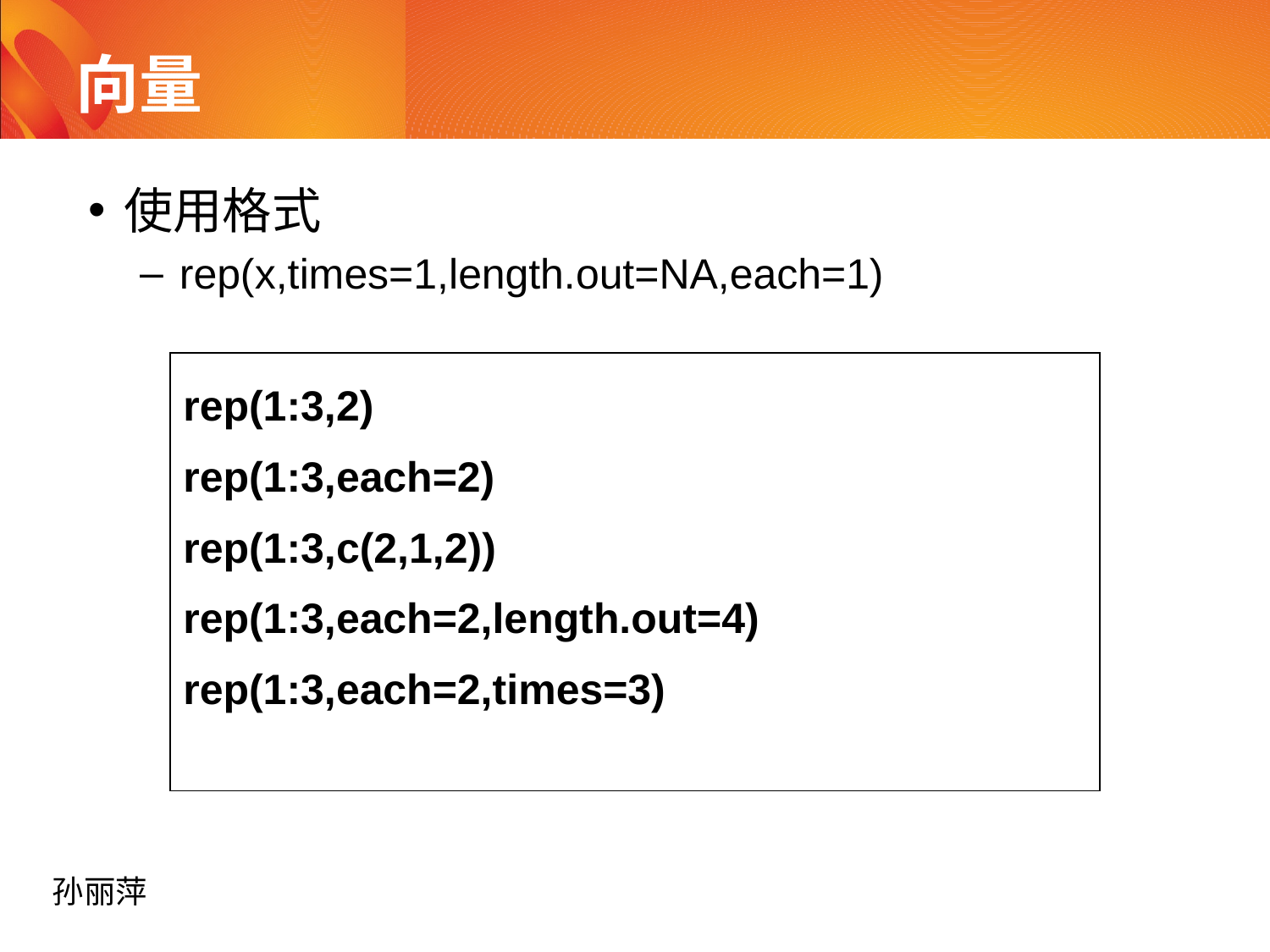

# 向量
使用格式
rep(x,times=1,length.out=NA,each=1)

| rep(1:3,2) rep(1:3,each=2) rep(1:3,c(2,1,2)) rep(1:3,each=2,length.out=4) rep(1:3,each=2,times=3) |
| --- |
17